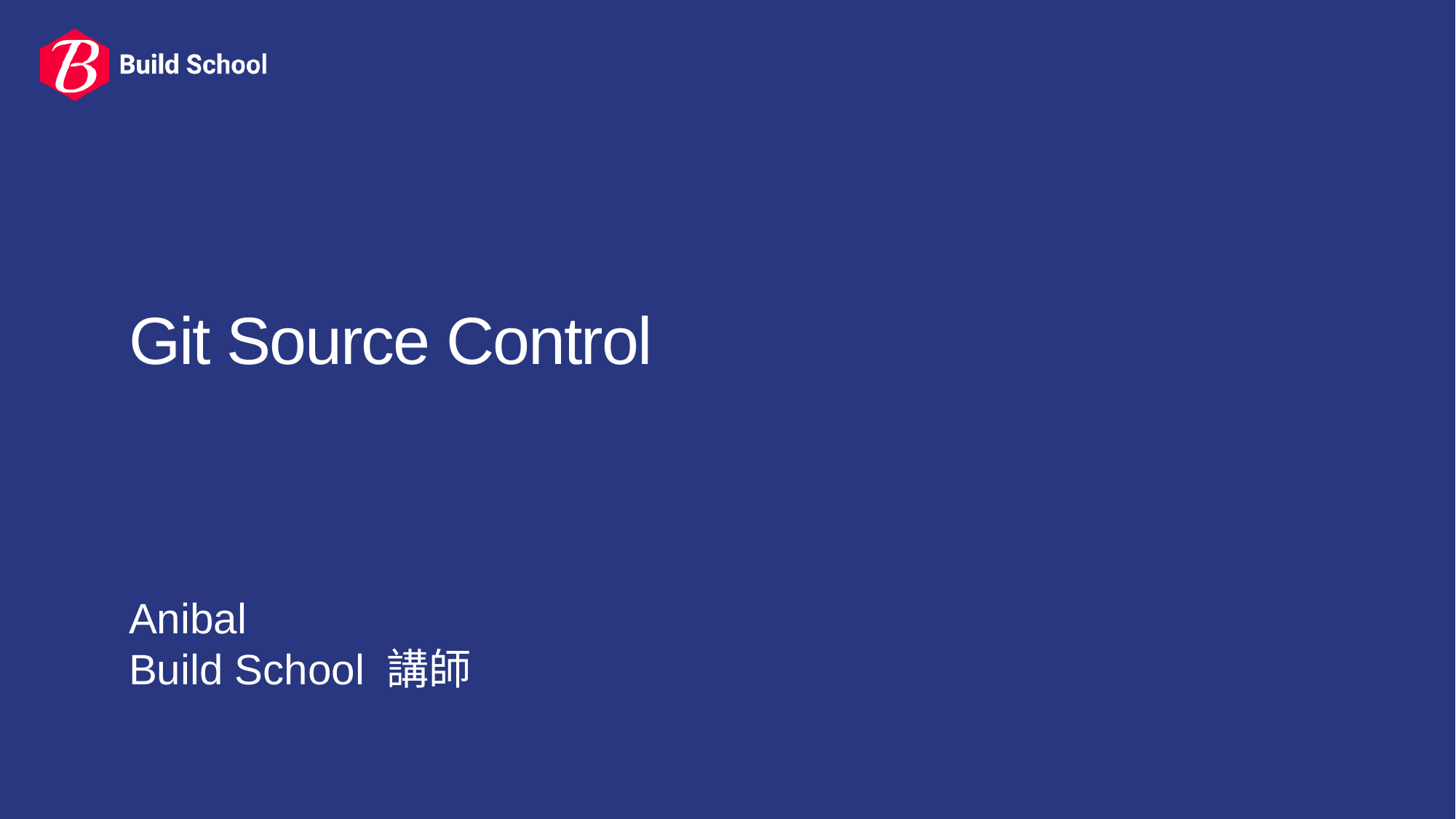

# Git Source Control
Anibal
Build School 講師